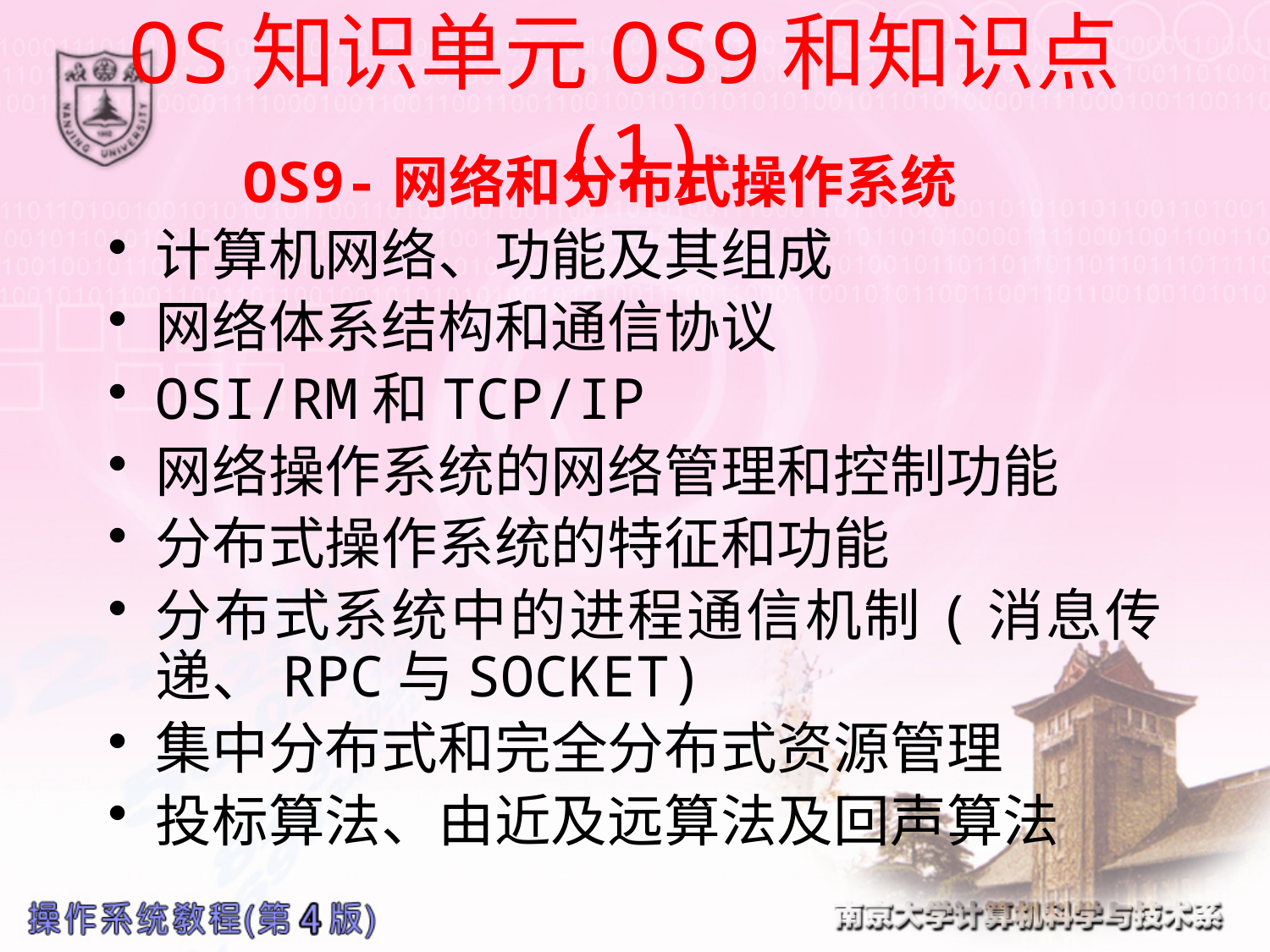

# OS知识单元OS9和知识点(1)
    OS9-网络和分布式操作系统
计算机网络、功能及其组成
网络体系结构和通信协议
OSI/RM和TCP/IP
网络操作系统的网络管理和控制功能
分布式操作系统的特征和功能
分布式系统中的进程通信机制(消息传递、RPC与SOCKET)
集中分布式和完全分布式资源管理
投标算法、由近及远算法及回声算法